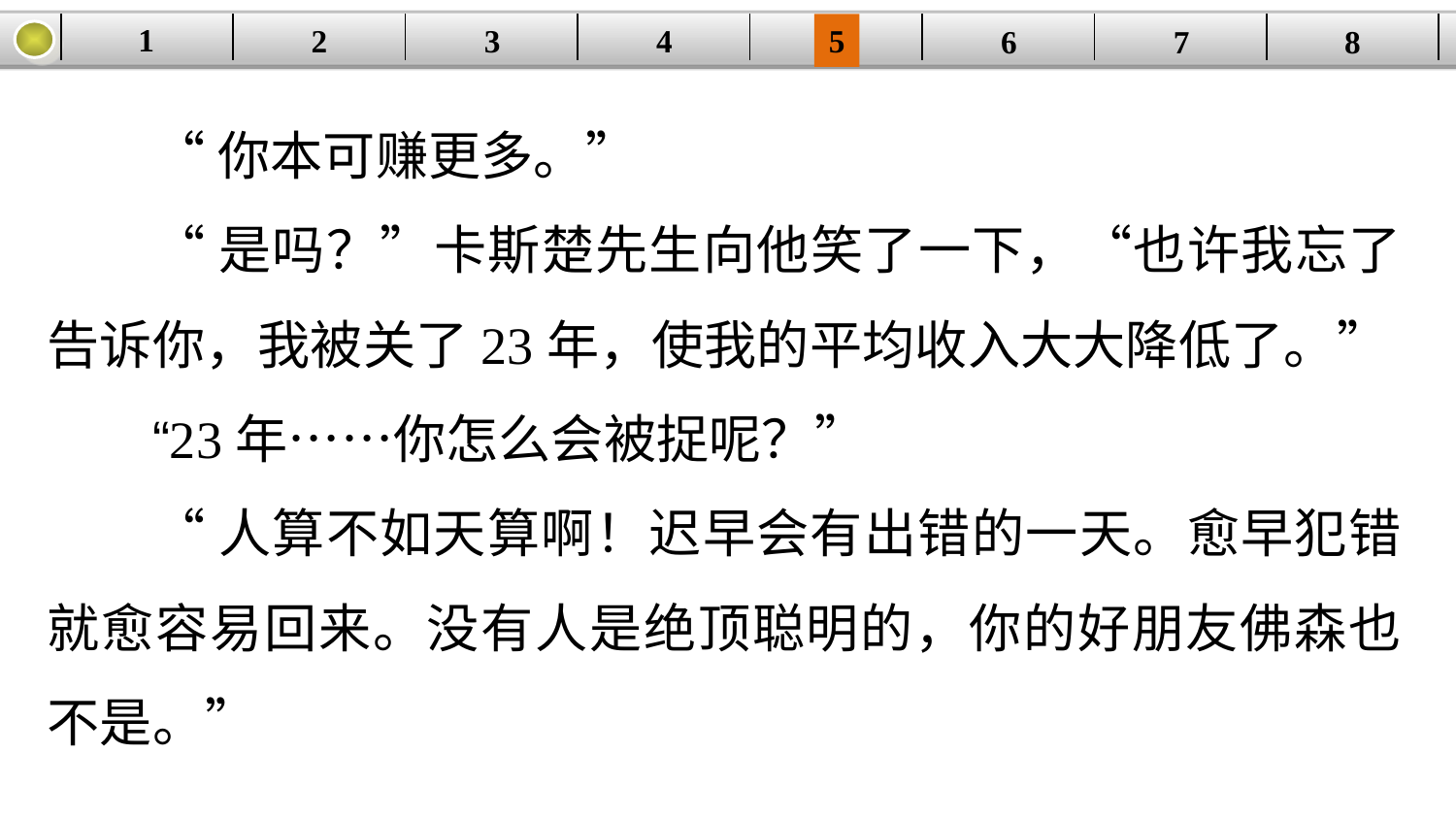

1
2
3
4
|  |  |  |  |  |  |  |  |
| --- | --- | --- | --- | --- | --- | --- | --- |
5
6
7
8

“你本可赚更多。”
“是吗？”卡斯楚先生向他笑了一下，“也许我忘了告诉你，我被关了23年，使我的平均收入大大降低了。”
“23年……你怎么会被捉呢？”
“人算不如天算啊！迟早会有出错的一天。愈早犯错就愈容易回来。没有人是绝顶聪明的，你的好朋友佛森也不是。”